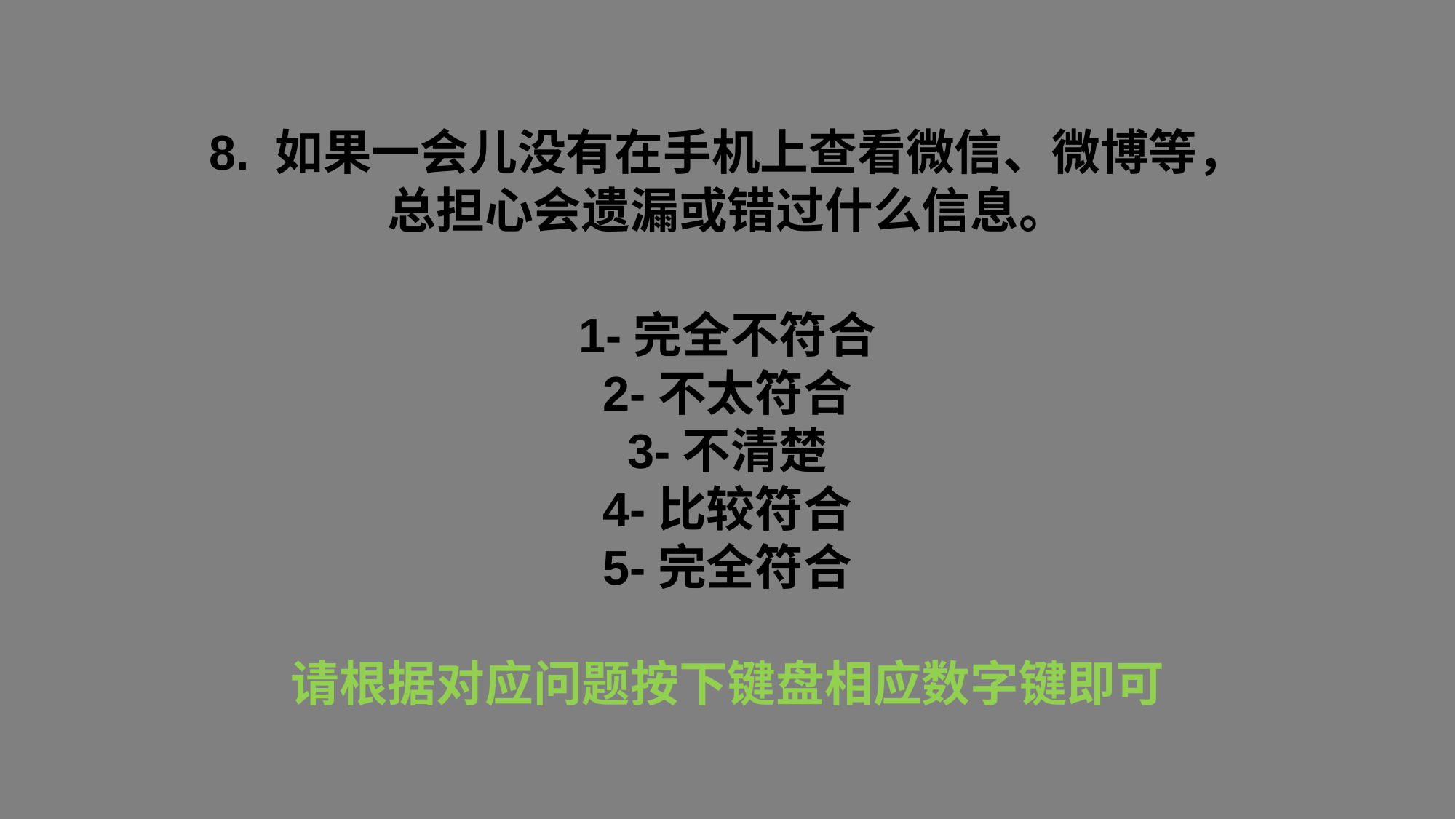

8. 如果一会儿没有在手机上查看微信、微博等，
总担心会遗漏或错过什么信息。
1-完全不符合
2-不太符合
3-不清楚
4-比较符合
5-完全符合

请根据对应问题按下键盘相应数字键即可